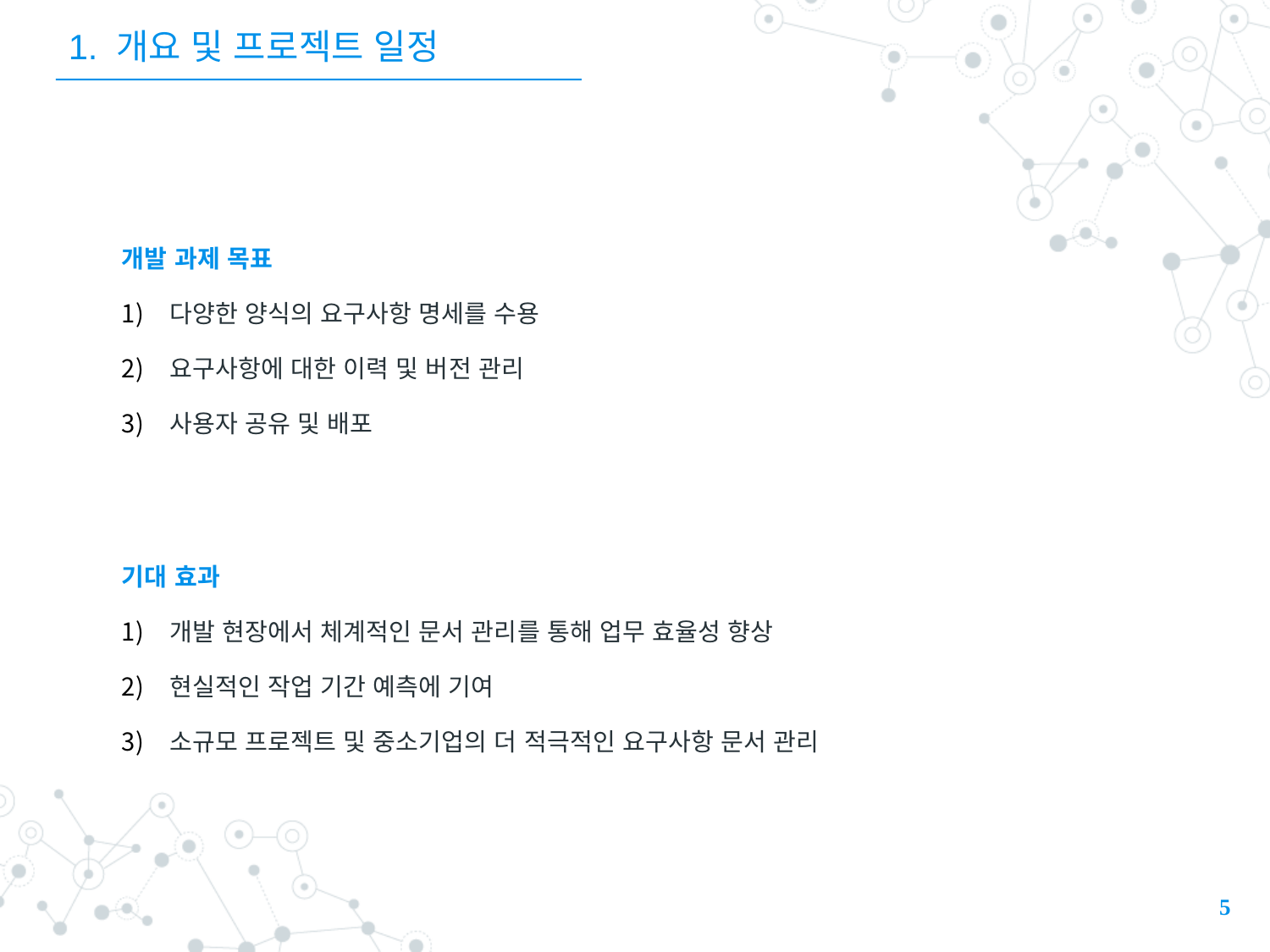

1. 개요 및 프로젝트 일정
개발 과제 목표
다양한 양식의 요구사항 명세를 수용
요구사항에 대한 이력 및 버전 관리
사용자 공유 및 배포

기대 효과
개발 현장에서 체계적인 문서 관리를 통해 업무 효율성 향상
현실적인 작업 기간 예측에 기여
소규모 프로젝트 및 중소기업의 더 적극적인 요구사항 문서 관리

5